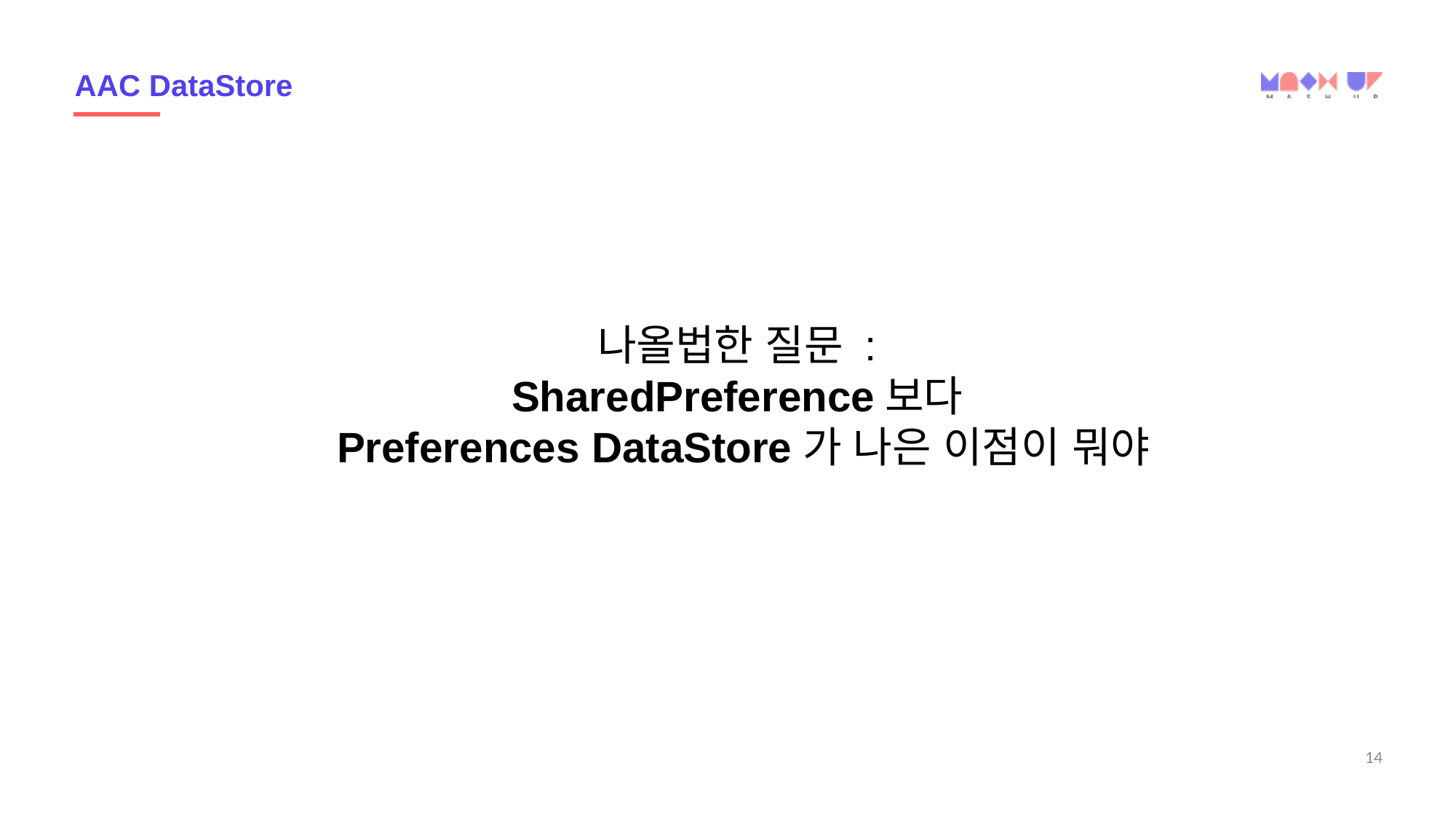

# AAC DataStore
나올법한 질문 :
SharedPreference보다
Preferences DataStore가 나은 이점이 뭐야

14